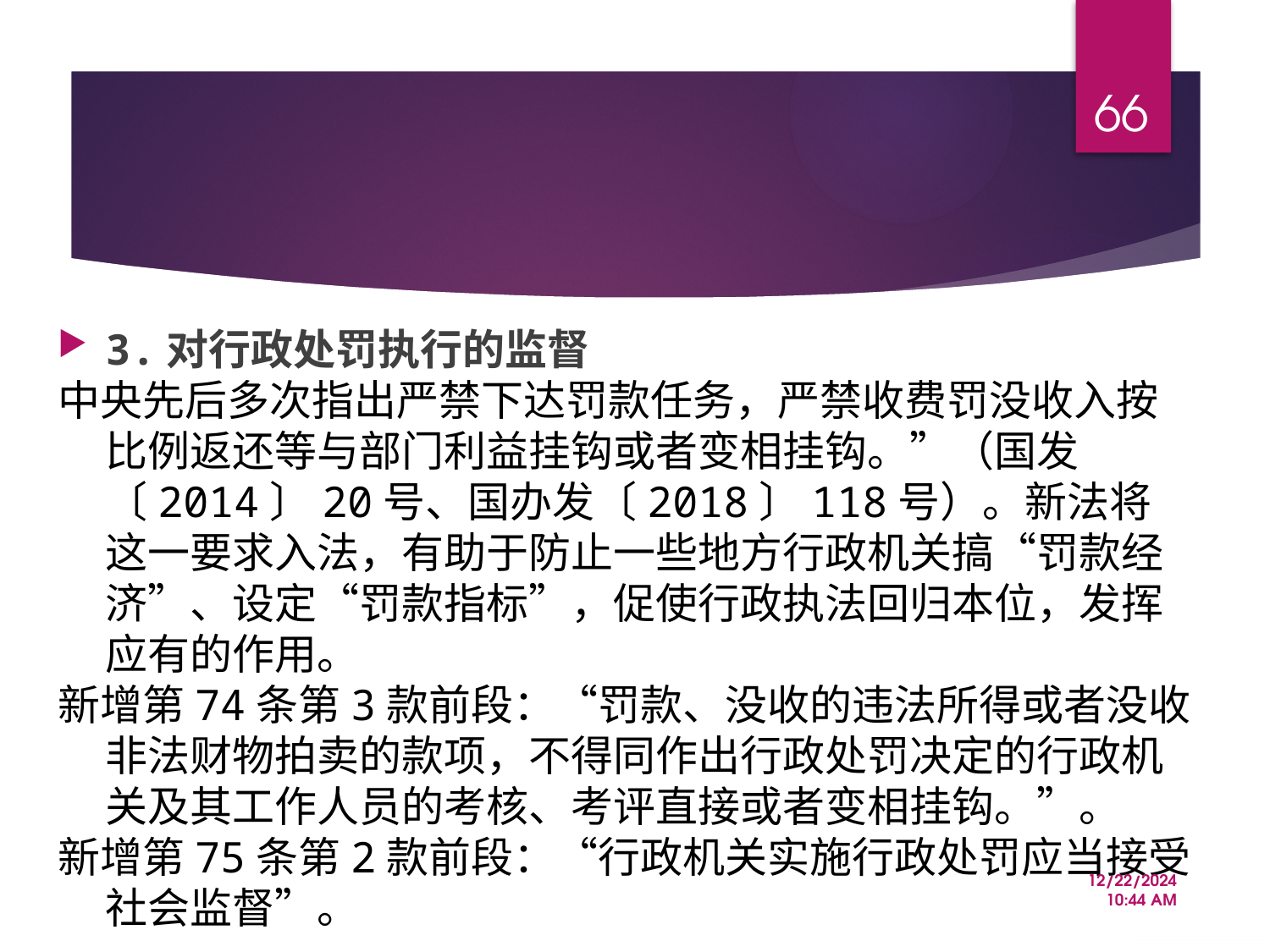

66
#
3.对行政处罚执行的监督
中央先后多次指出严禁下达罚款任务，严禁收费罚没收入按比例返还等与部门利益挂钩或者变相挂钩。”（国发〔2014〕20号、国办发〔2018〕118号）。新法将这一要求入法，有助于防止一些地方行政机关搞“罚款经济”、设定“罚款指标”，促使行政执法回归本位，发挥应有的作用。
新增第74条第3款前段：“罚款、没收的违法所得或者没收非法财物拍卖的款项，不得同作出行政处罚决定的行政机关及其工作人员的考核、考评直接或者变相挂钩。”。
新增第75条第2款前段：“行政机关实施行政处罚应当接受社会监督”。

12/22/2024 10:44 AM